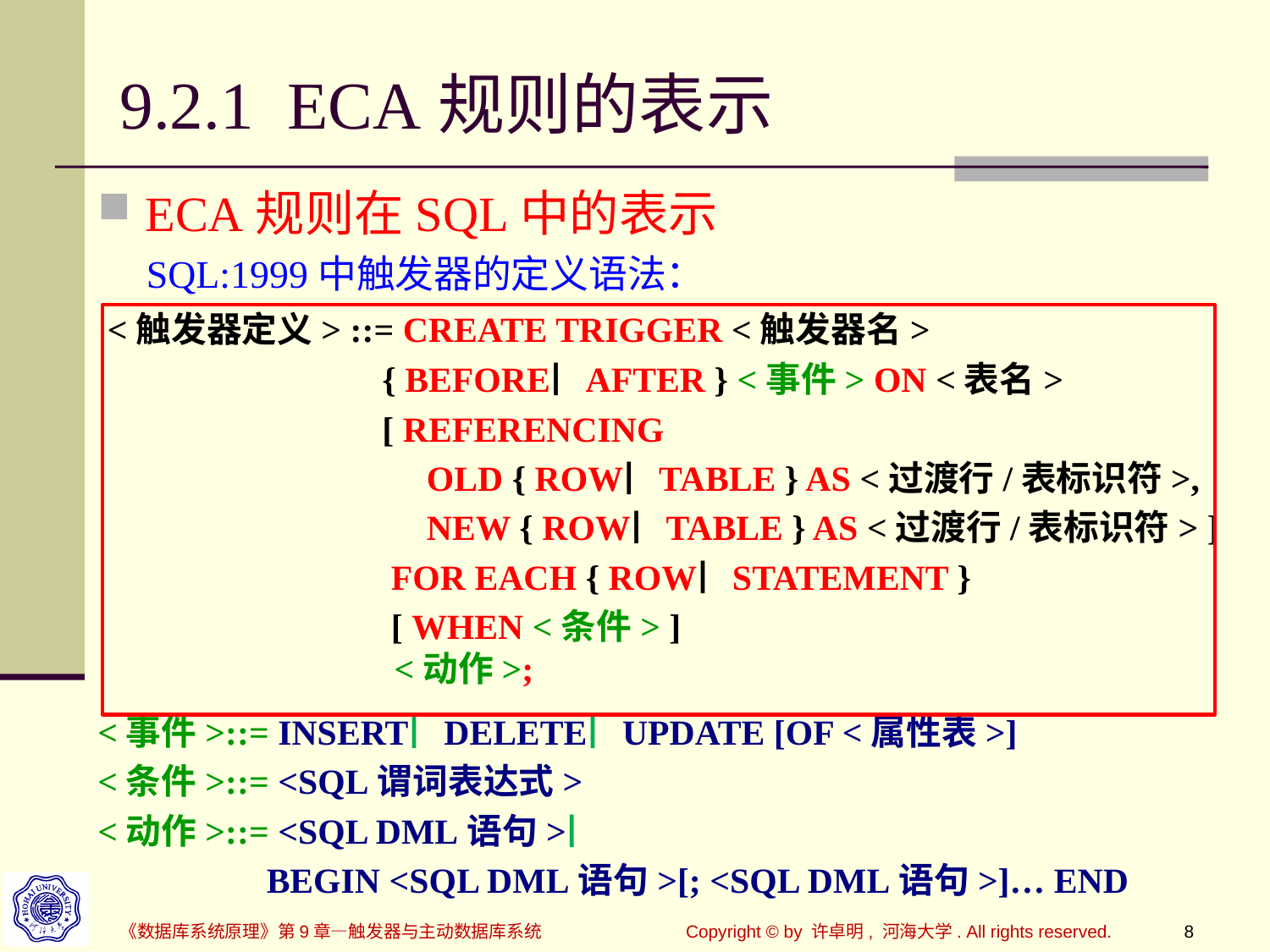

# 9.2.1  ECA规则的表示
ECA规则在SQL中的表示
     SQL:1999中触发器的定义语法：
 <触发器定义> ::= CREATE TRIGGER <触发器名>
                                { BEFORE∣AFTER } <事件> ON <表名>
                                [ REFERENCING
                                     OLD { ROW∣TABLE } AS <过渡行/表标识符>,
                                     NEW { ROW∣TABLE } AS <过渡行/表标识符> ]
                                 FOR EACH { ROW∣STATEMENT }
                                 [ WHEN <条件> ]
                            <动作>;
<事件>::= INSERT∣DELETE∣UPDATE [OF <属性表>]
<条件>::= <SQL谓词表达式>
<动作>::= <SQL DML语句>∣
                   BEGIN <SQL DML语句>[; <SQL DML语句>]… END

《数据库系统原理》第9章—触发器与主动数据库系统
Copyright © by 许卓明, 河海大学. All rights reserved.
8